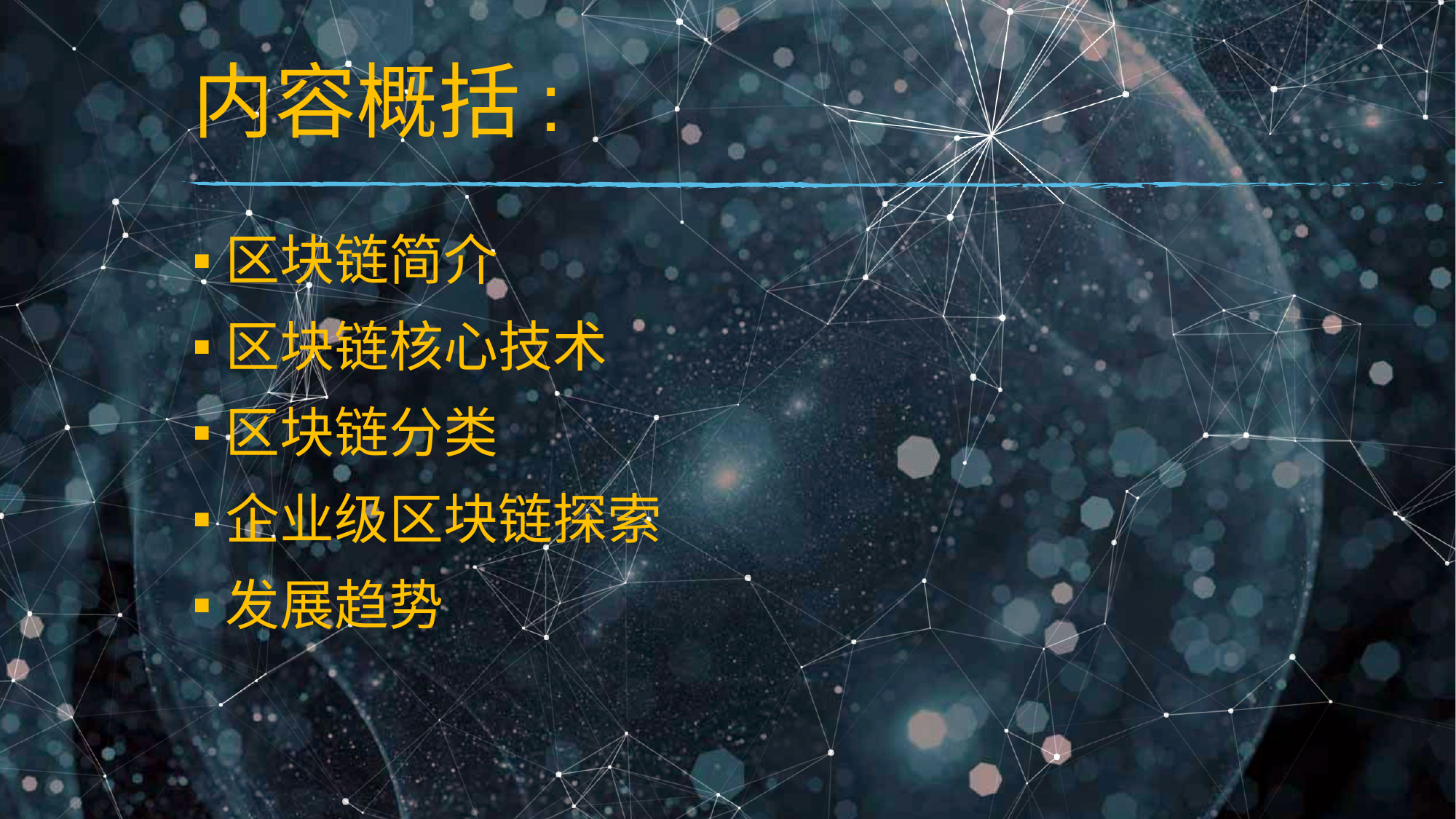

# 内容概括:
区块链简介
区块链核心技术
区块链分类
企业级区块链探索
发展趋势